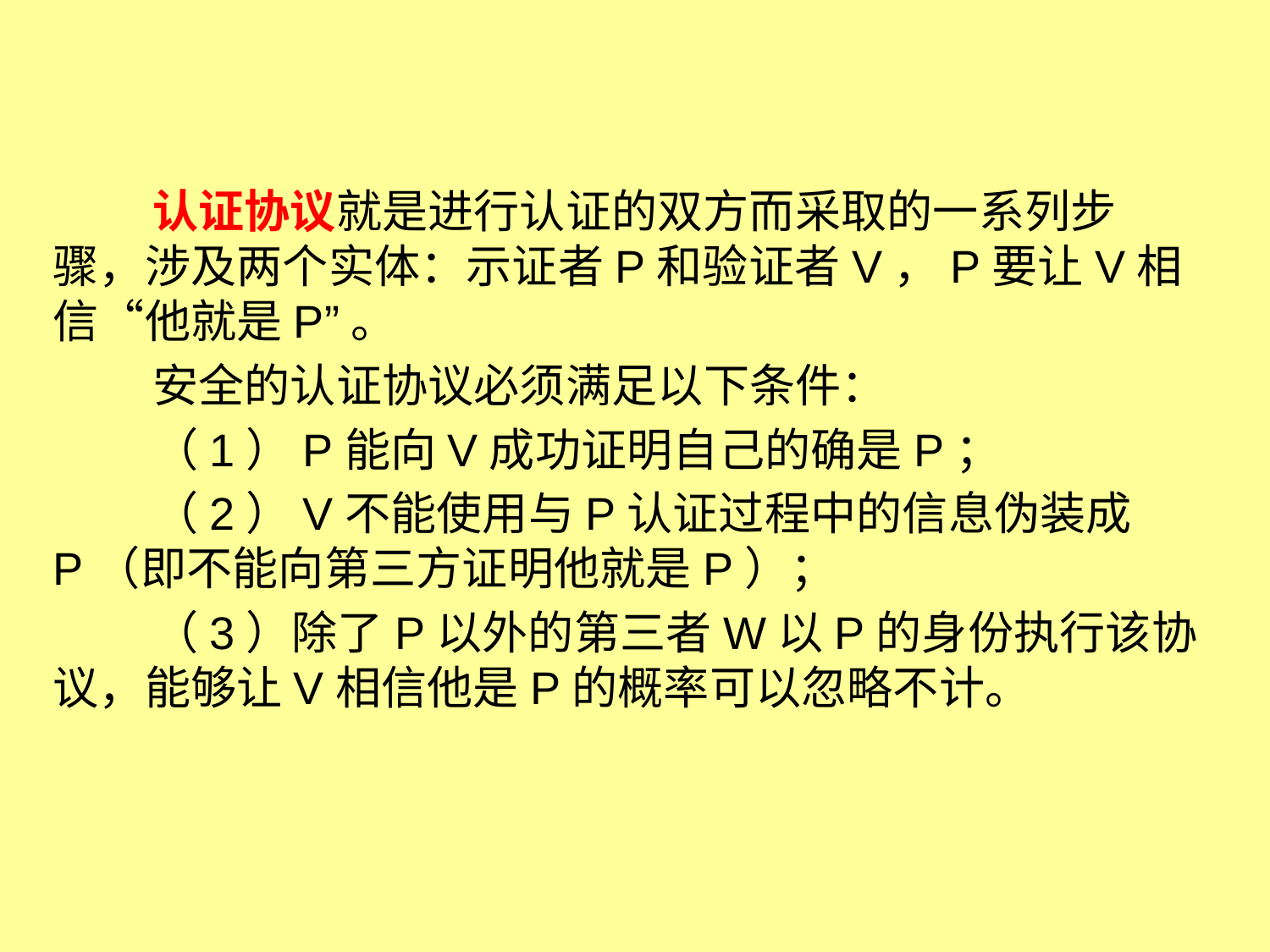

#
认证协议就是进行认证的双方而采取的一系列步骤，涉及两个实体：示证者P和验证者V，P要让V相信“他就是P”。
安全的认证协议必须满足以下条件：
（1）P能向V成功证明自己的确是P；
（2）V不能使用与P认证过程中的信息伪装成P（即不能向第三方证明他就是P）；
（3）除了P以外的第三者W以P的身份执行该协议，能够让V相信他是P的概率可以忽略不计。